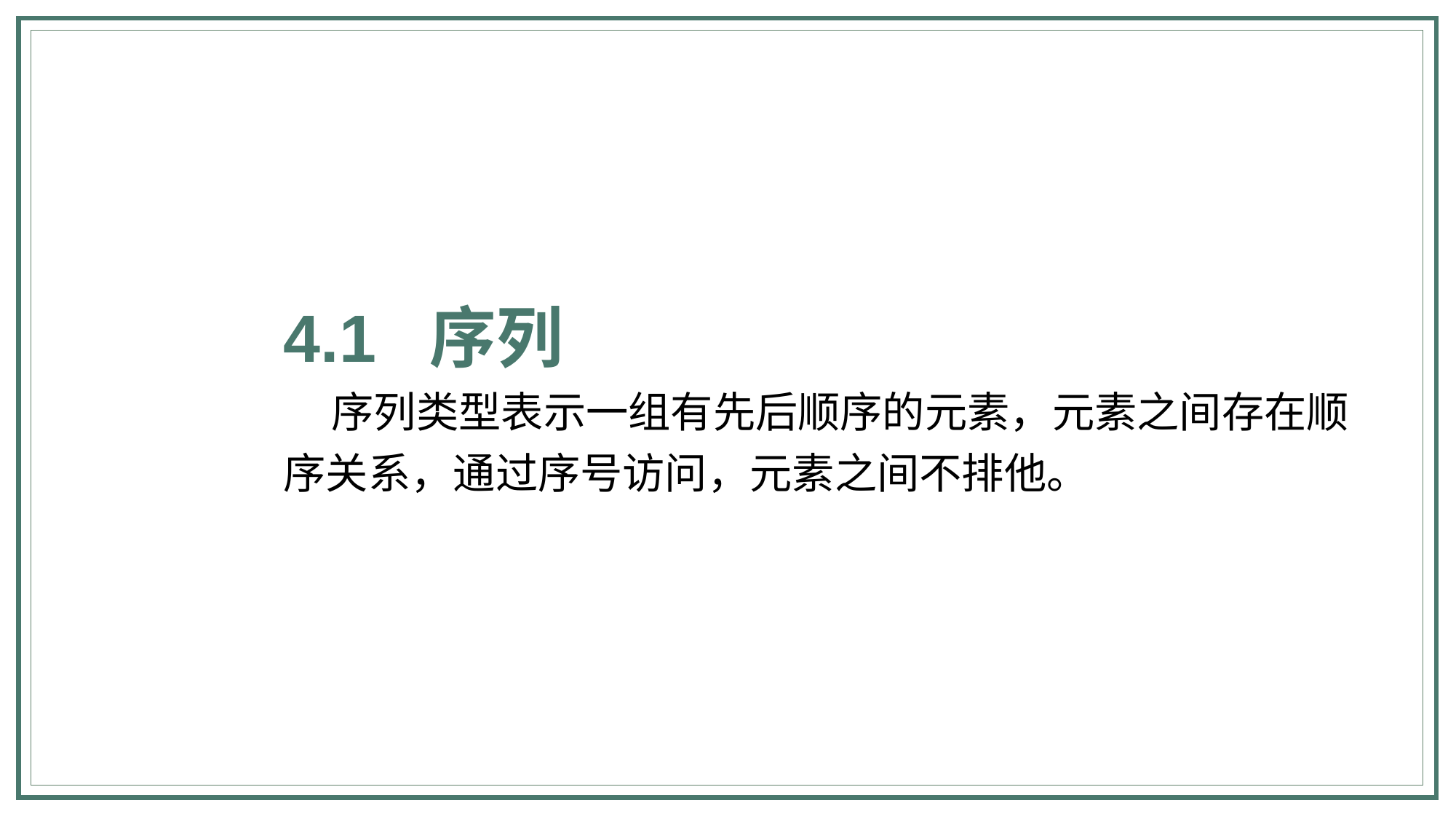

4.1  序列
    序列类型表示一组有先后顺序的元素，元素之间存在顺序关系，通过序号访问，元素之间不排他。